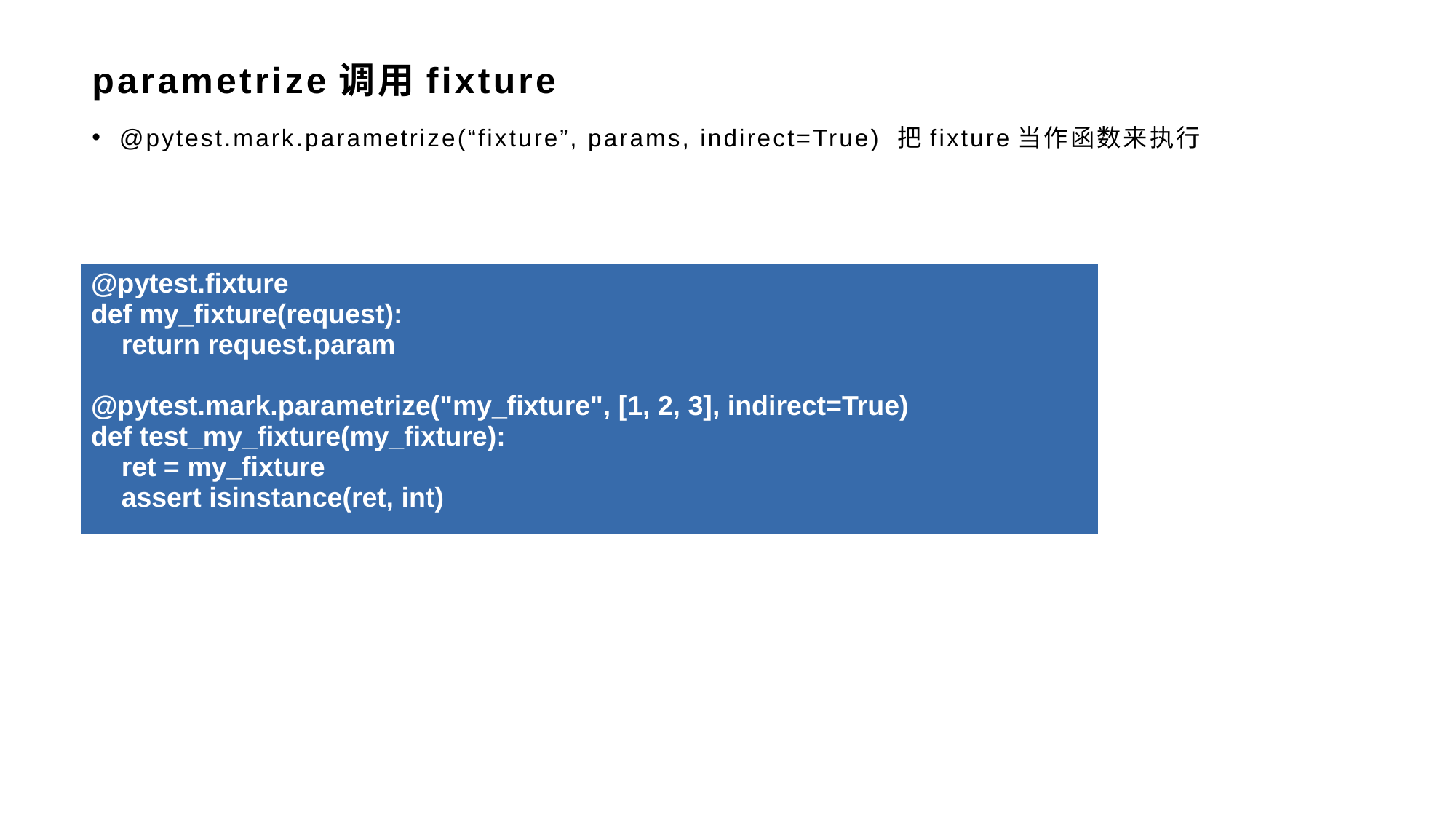

# parametrize调用fixture
@pytest.mark.parametrize(“fixture”, params, indirect=True) 把fixture当作函数来执行

| @pytest.fixture def my\_fixture(request): return request.param @pytest.mark.parametrize("my\_fixture", [1, 2, 3], indirect=True) def test\_my\_fixture(my\_fixture): ret = my\_fixture assert isinstance(ret, int) |
| --- |